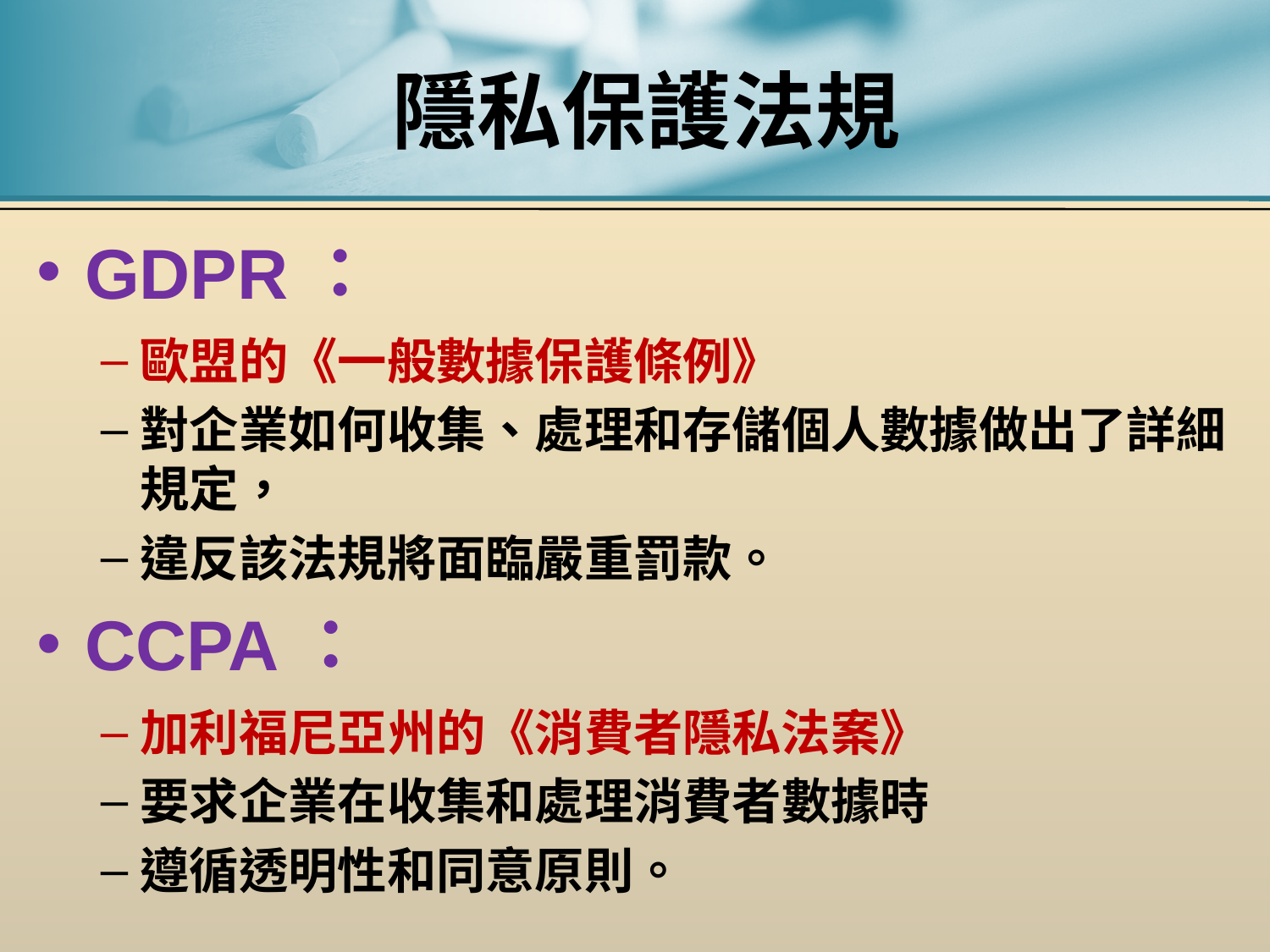

# 隱私保護法規
GDPR：
歐盟的《一般數據保護條例》
對企業如何收集、處理和存儲個人數據做出了詳細規定，
違反該法規將面臨嚴重罰款。
CCPA：
加利福尼亞州的《消費者隱私法案》
要求企業在收集和處理消費者數據時
遵循透明性和同意原則。